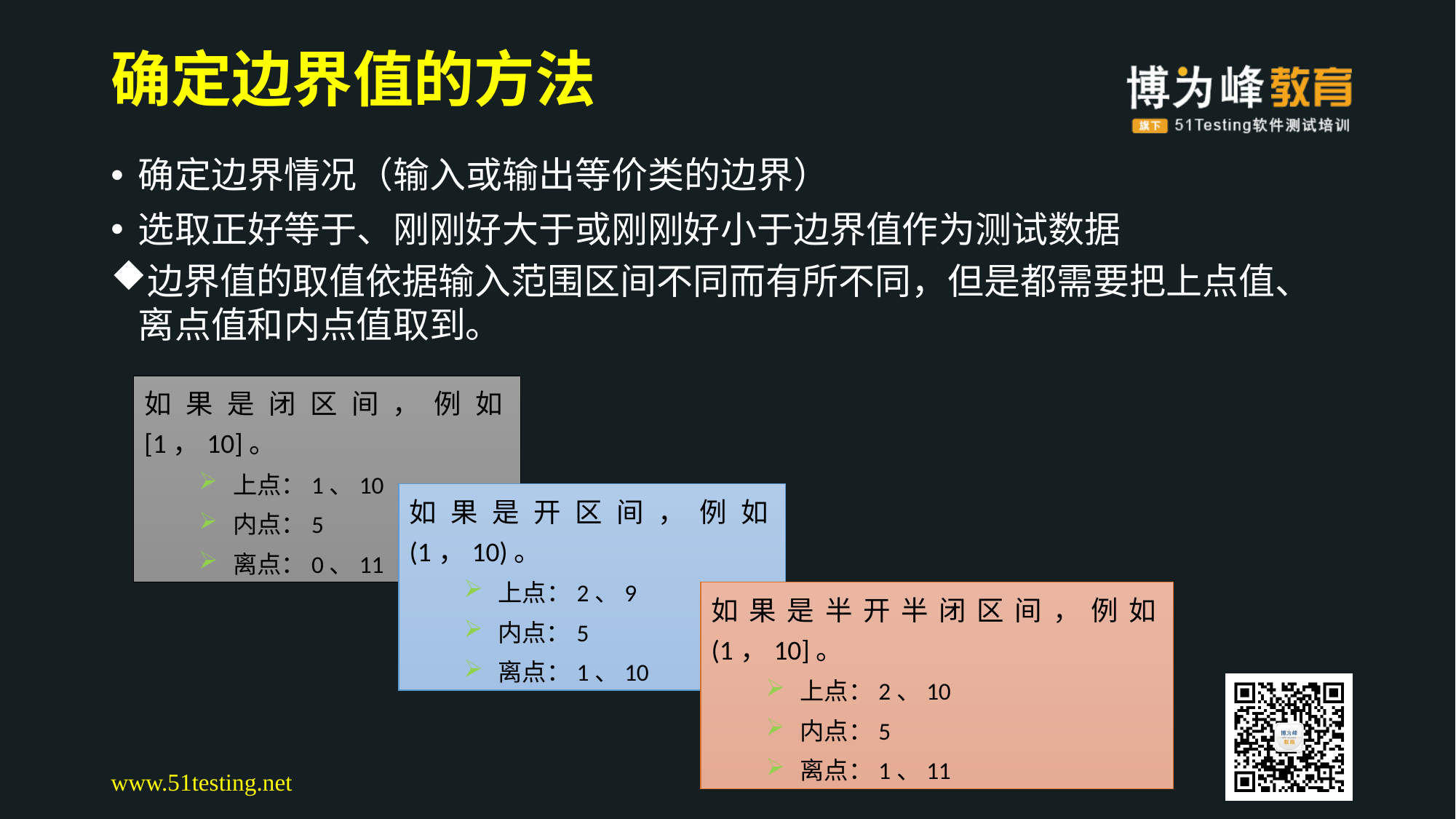

# 确定边界值的方法
确定边界情况（输入或输出等价类的边界）
选取正好等于、刚刚好大于或刚刚好小于边界值作为测试数据
边界值的取值依据输入范围区间不同而有所不同，但是都需要把上点值、离点值和内点值取到。

如果是闭区间，例如[1，10]。
上点：1、10
内点：5
离点：0、11
如果是开区间，例如(1，10)。
上点：2、9
内点：5
离点：1、10
如果是半开半闭区间，例如(1，10]。
上点：2、10
内点：5
离点：1、11
www.51testing.net